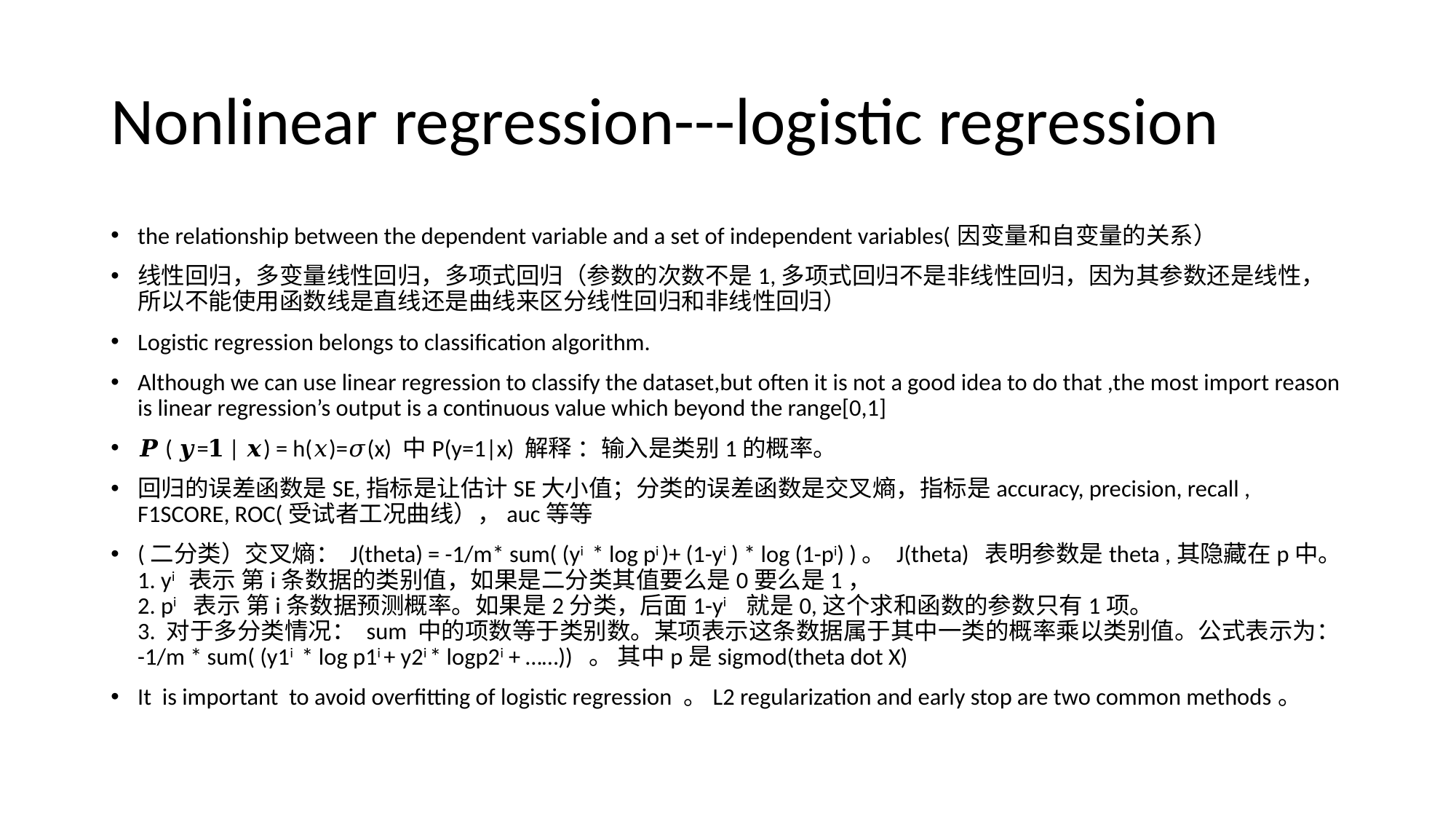

# Nonlinear regression---logistic regression
the relationship between the dependent variable and a set of independent variables(因变量和自变量的关系）
线性回归，多变量线性回归，多项式回归（参数的次数不是1,多项式回归不是非线性回归，因为其参数还是线性，所以不能使用函数线是直线还是曲线来区分线性回归和非线性回归）
Logistic regression belongs to classification algorithm.
Although we can use linear regression to classify the dataset,but often it is not a good idea to do that ,the most import reason is linear regression’s output is a continuous value which beyond the range[0,1]
𝑷 ( 𝒚=𝟏 | 𝒙) = h(𝑥)=𝜎(x) 中P(y=1|x) 解释 ：输入是类别1的概率。
回归的误差函数是SE,指标是让估计SE大小值；分类的误差函数是交叉熵，指标是accuracy, precision, recall , F1SCORE, ROC(受试者工况曲线），auc等等
(二分类）交叉熵： J(theta) = -1/m* sum( (yi  * log pi )+ (1-yi ) * log (1-pi) )。 J(theta)  表明参数是theta ,其隐藏在p中。
1. yi  表示 第i条数据的类别值，如果是二分类其值要么是0要么是1，
2. pi   表示 第i条数据预测概率。如果是2分类，后面1-yi    就是0,这个求和函数的参数只有1项。
3. 对于多分类情况： sum 中的项数等于类别数。某项表示这条数据属于其中一类的概率乘以类别值。公式表示为：
-1/m * sum( (y1i  * log p1i + y2i * logp2i + ……))  。 其中p是sigmod(theta dot X)
It  is important  to avoid overfitting of logistic regression 。L2 regularization and early stop are two common methods。